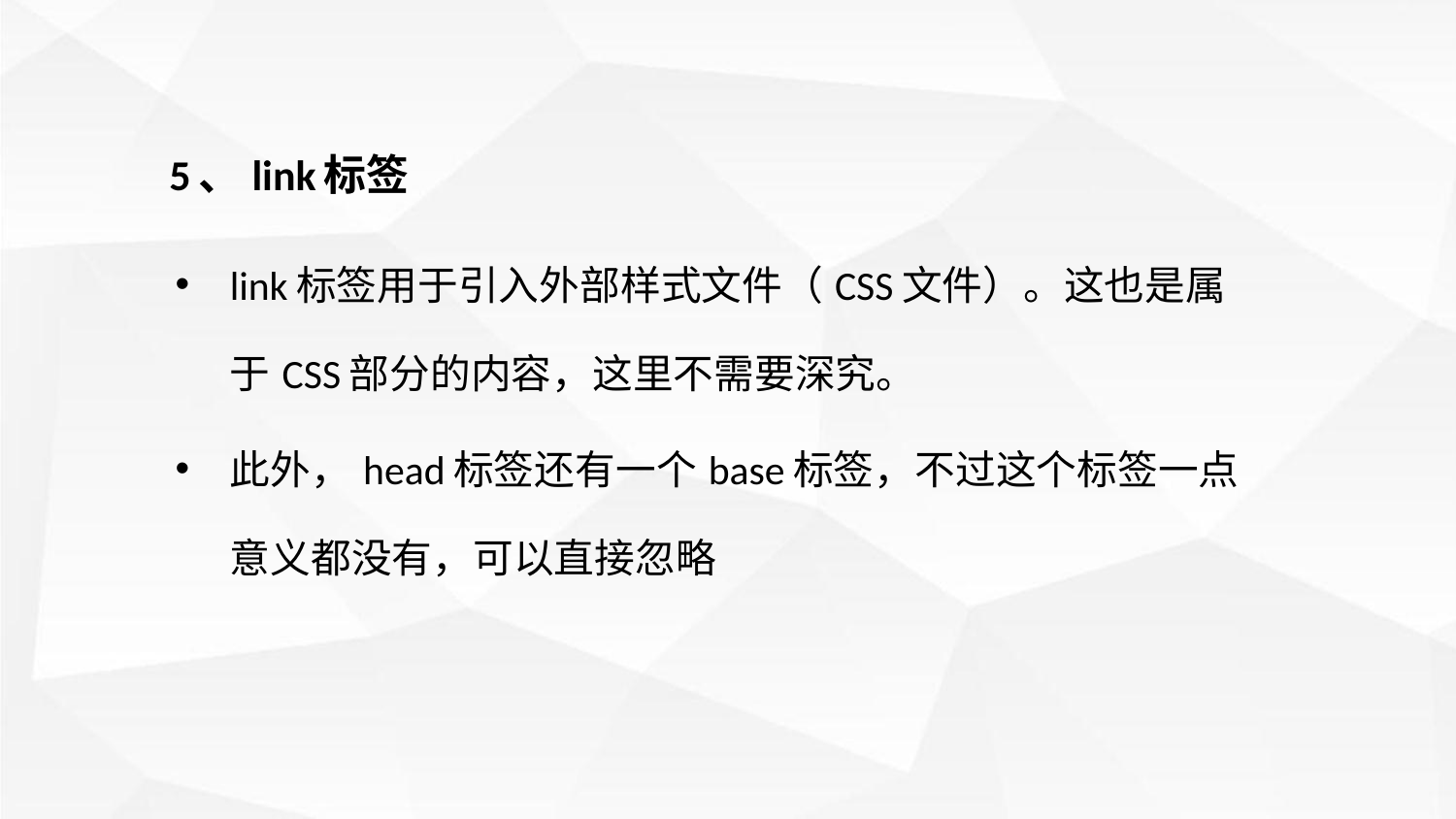

5、link标签
link标签用于引入外部样式文件（CSS文件）。这也是属于CSS部分的内容，这里不需要深究。
此外，head标签还有一个base标签，不过这个标签一点意义都没有，可以直接忽略